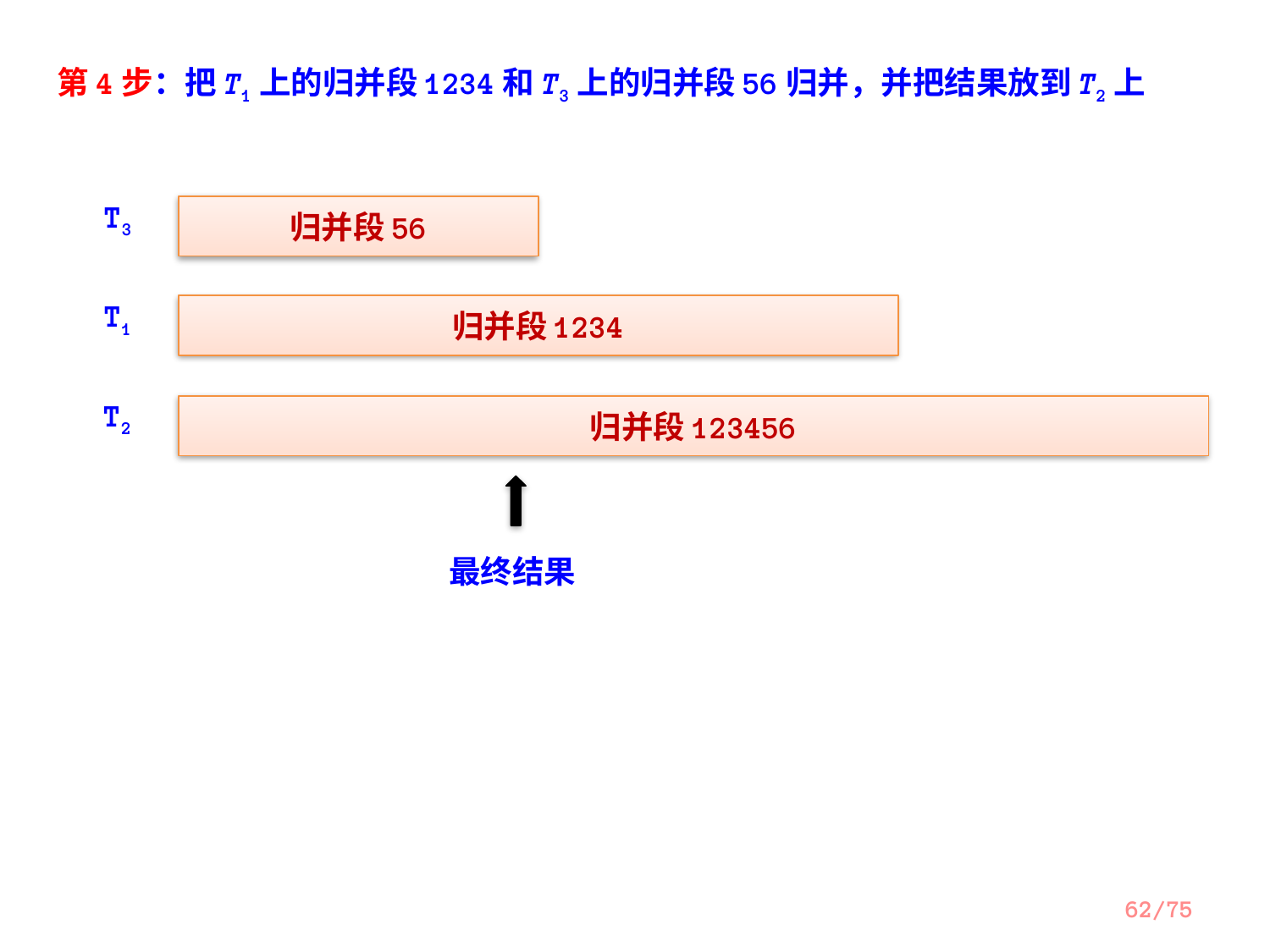

第4步：把T1上的归并段1234和T3上的归并段56归并，并把结果放到T2上
T3
归并段56
T1
归并段1234
T2
归并段123456

最终结果
62/75